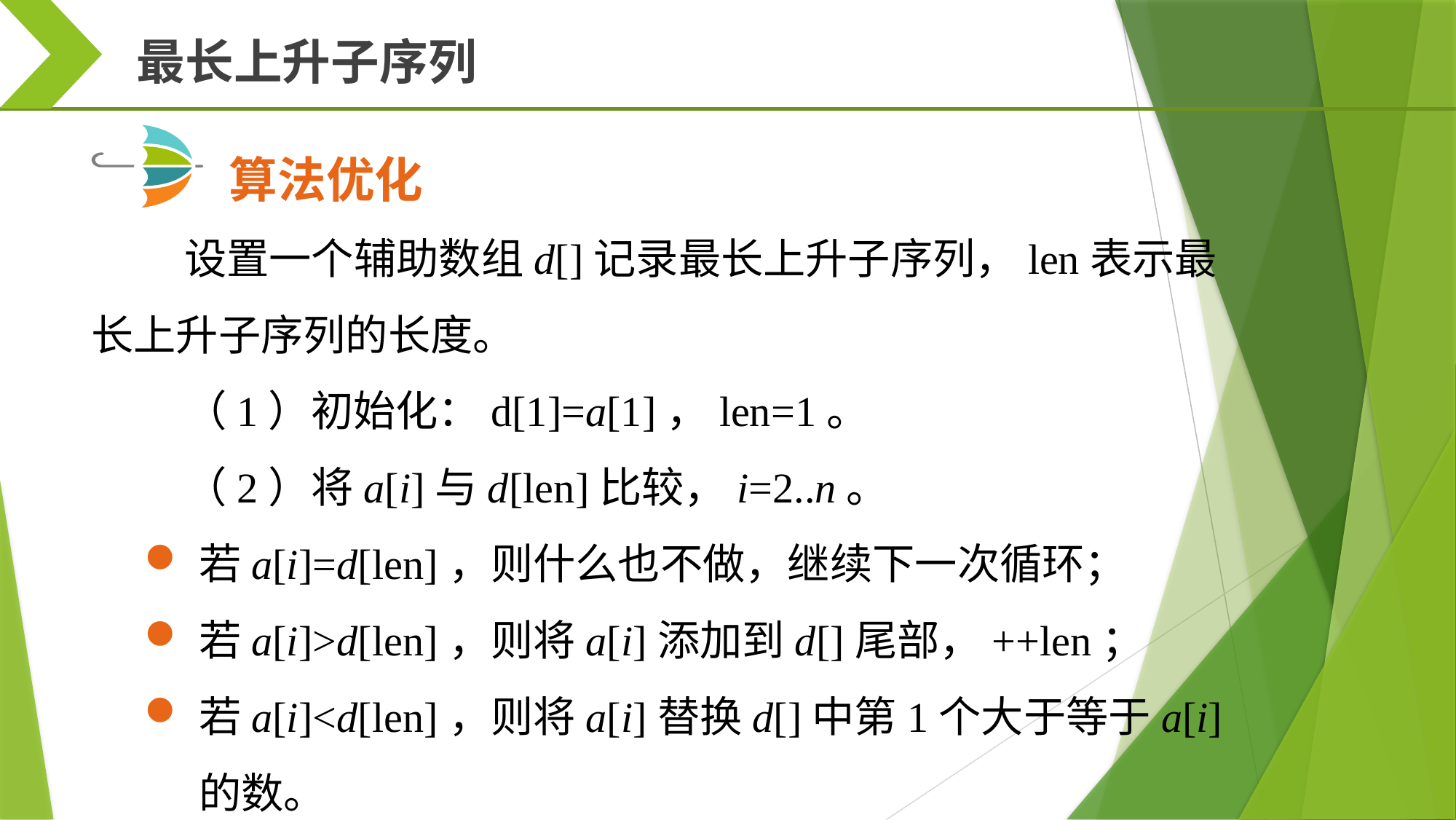

最长上升子序列

算法优化
   设置一个辅助数组d[]记录最长上升子序列，len表示最长上升子序列的长度。
   （1）初始化：d[1]=a[1]，len=1。
   （2）将a[i]与d[len]比较，i=2..n。
若a[i]=d[len]，则什么也不做，继续下一次循环；
若a[i]>d[len]，则将a[i]添加到d[]尾部，++len；
若a[i]<d[len]，则将a[i]替换d[]中第1个大于等于a[i]的数。